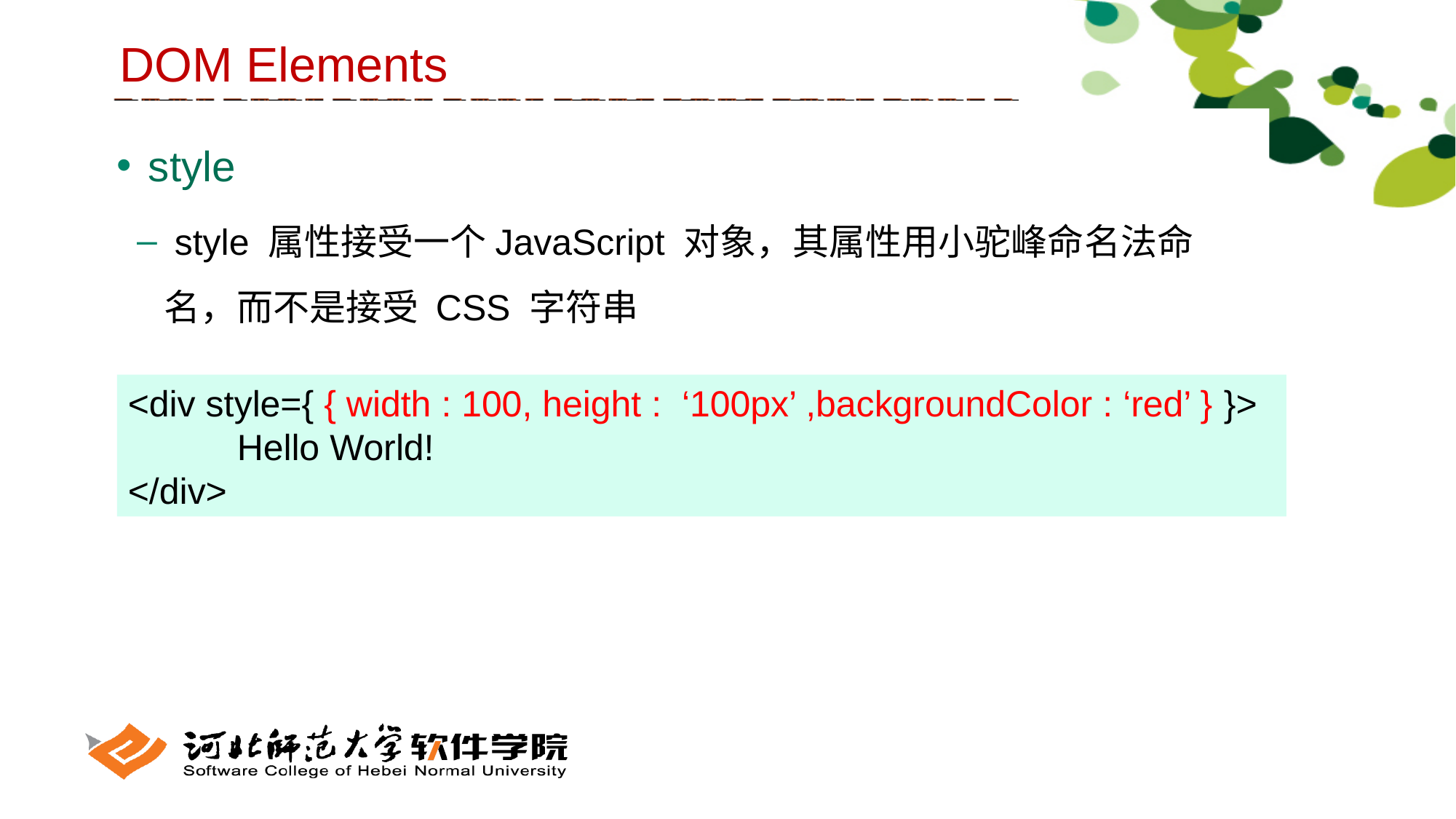

DOM Elements
 style
 style 属性接受一个JavaScript 对象，其属性用小驼峰命名法命名，而不是接受 CSS 字符串
<div style={ { width : 100, height :  ‘100px’ ,backgroundColor : ‘red’ } }>
 	Hello World!
</div>